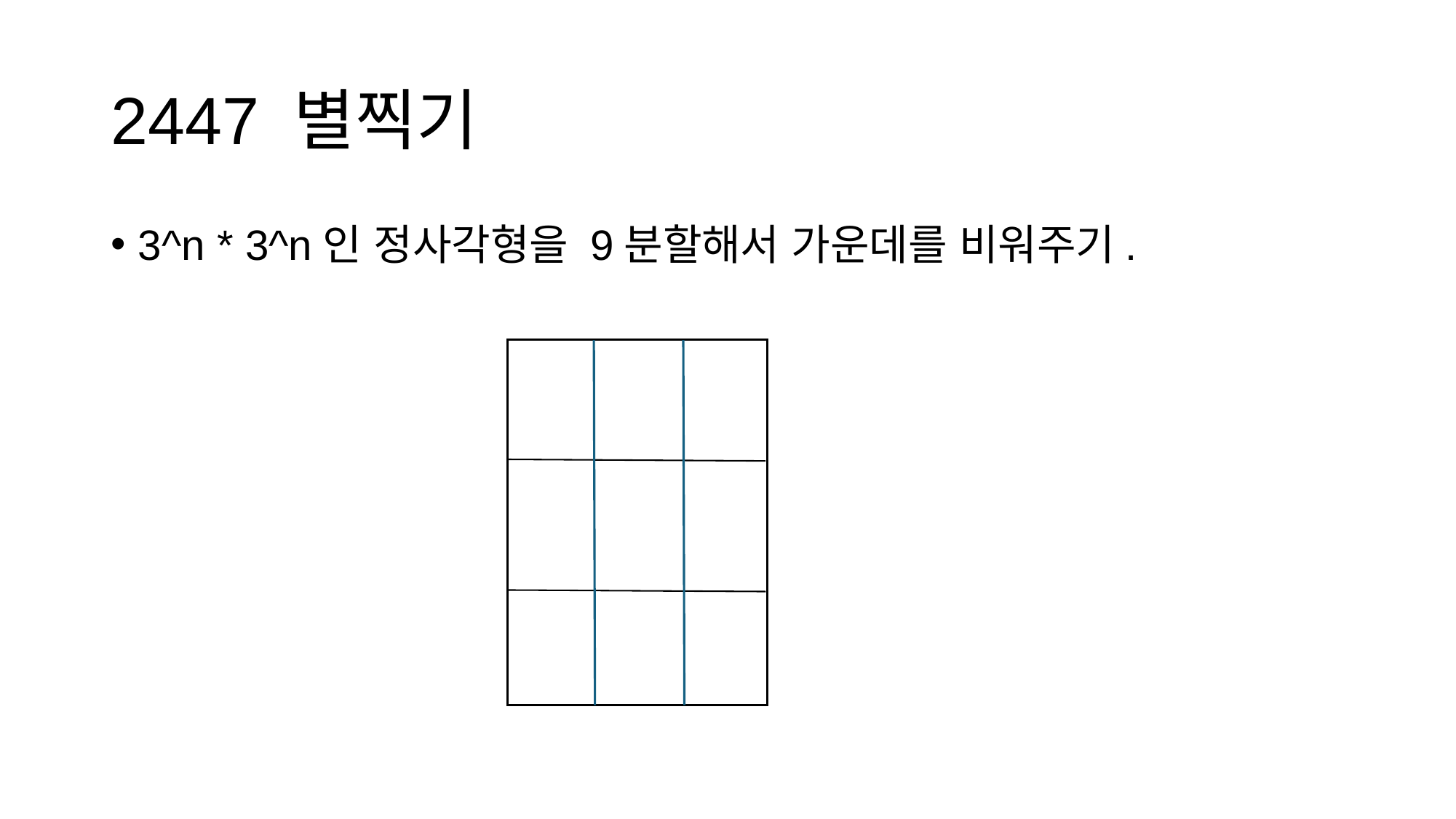

# 2447 별찍기
3^n * 3^n인 정사각형을 9분할해서 가운데를 비워주기.